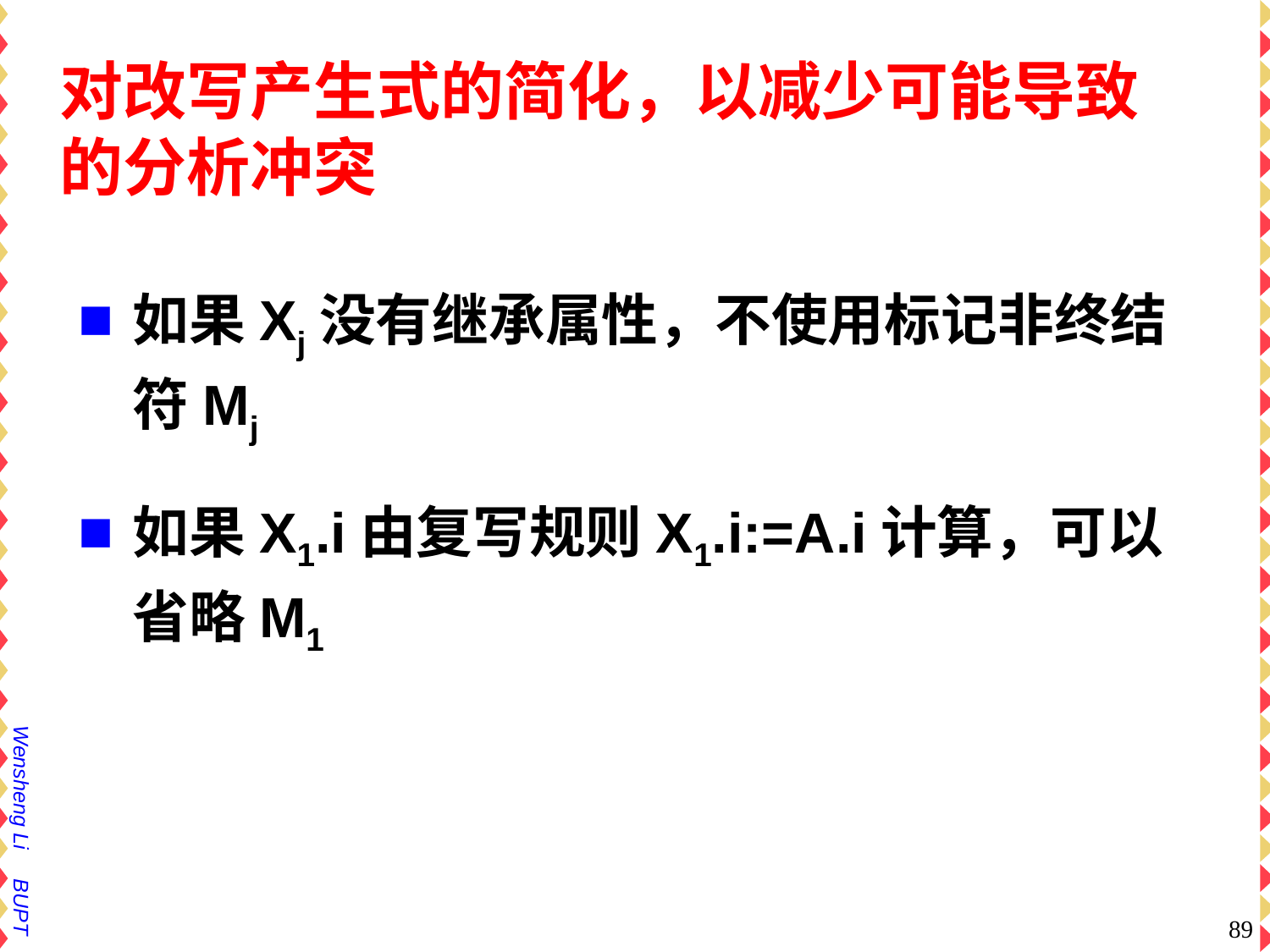

对改写产生式的简化，以减少可能导致的分析冲突

如果Xj没有继承属性，不使用标记非终结符Mj
如果X1.i由复写规则X1.i:=A.i计算，可以省略M1

89